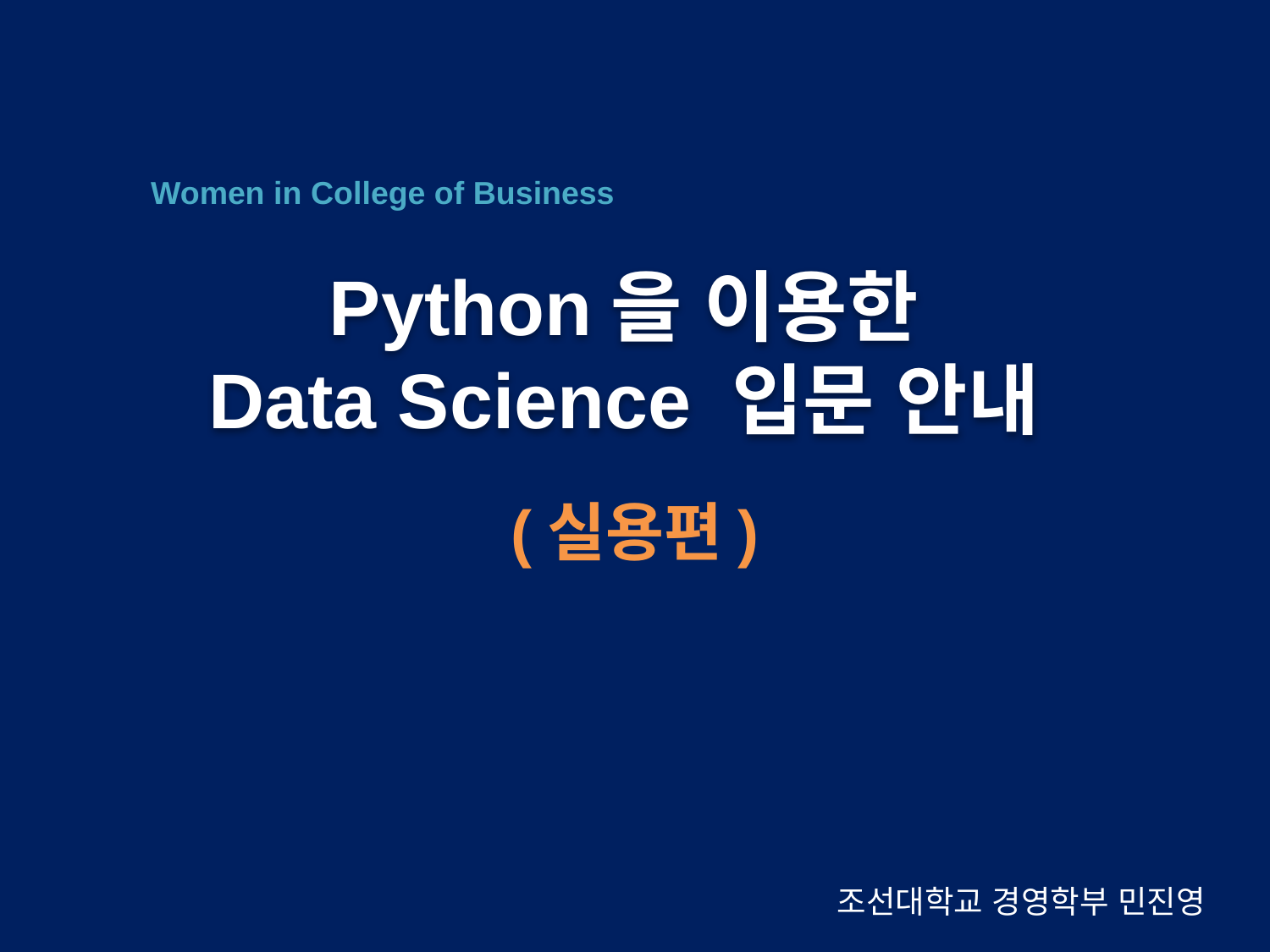

Women in College of Business
# Python을 이용한 Data Science 입문 안내
(실용편)
조선대학교 경영학부 민진영